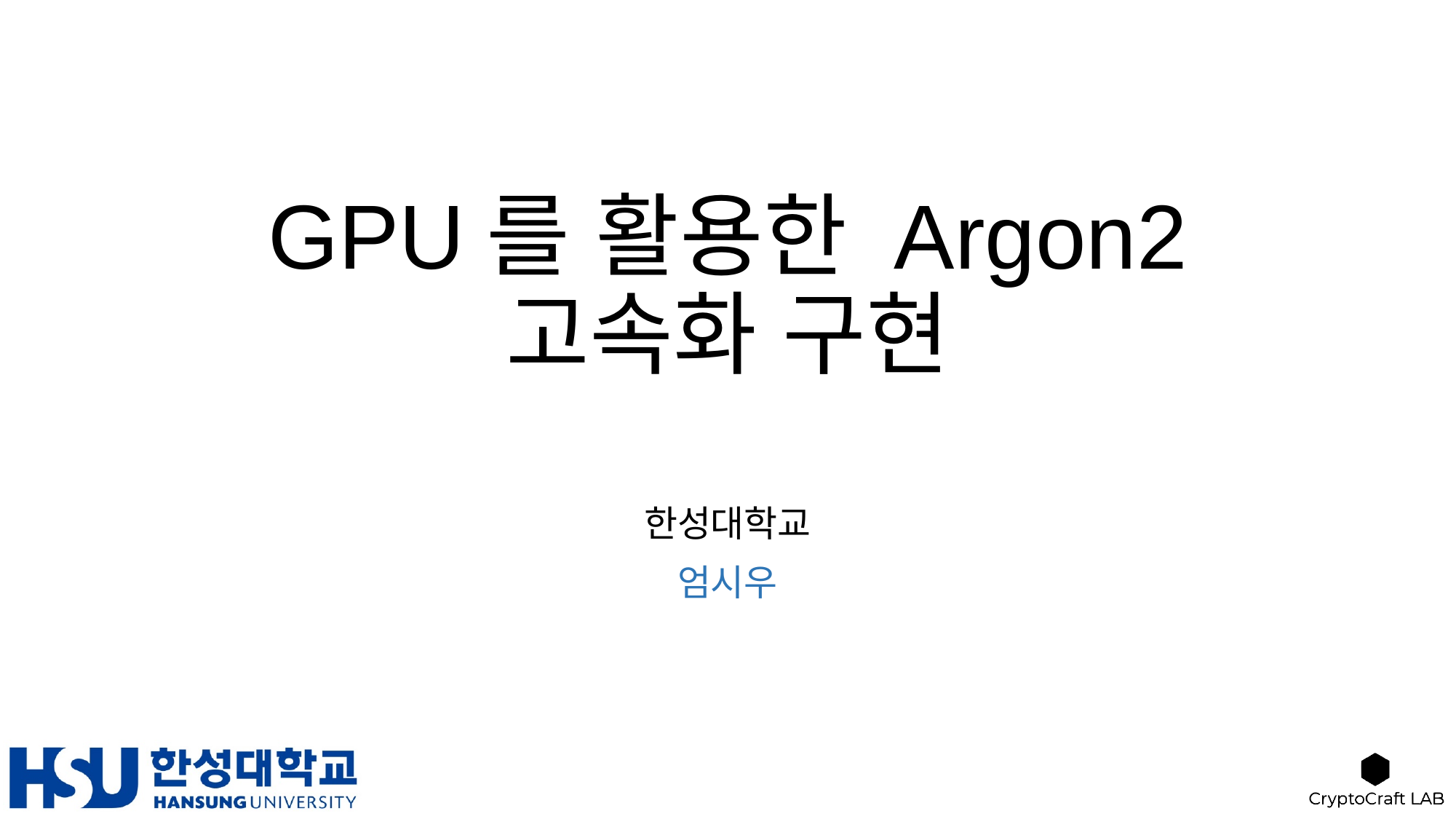

# GPU를 활용한 Argon2 고속화 구현
한성대학교
엄시우